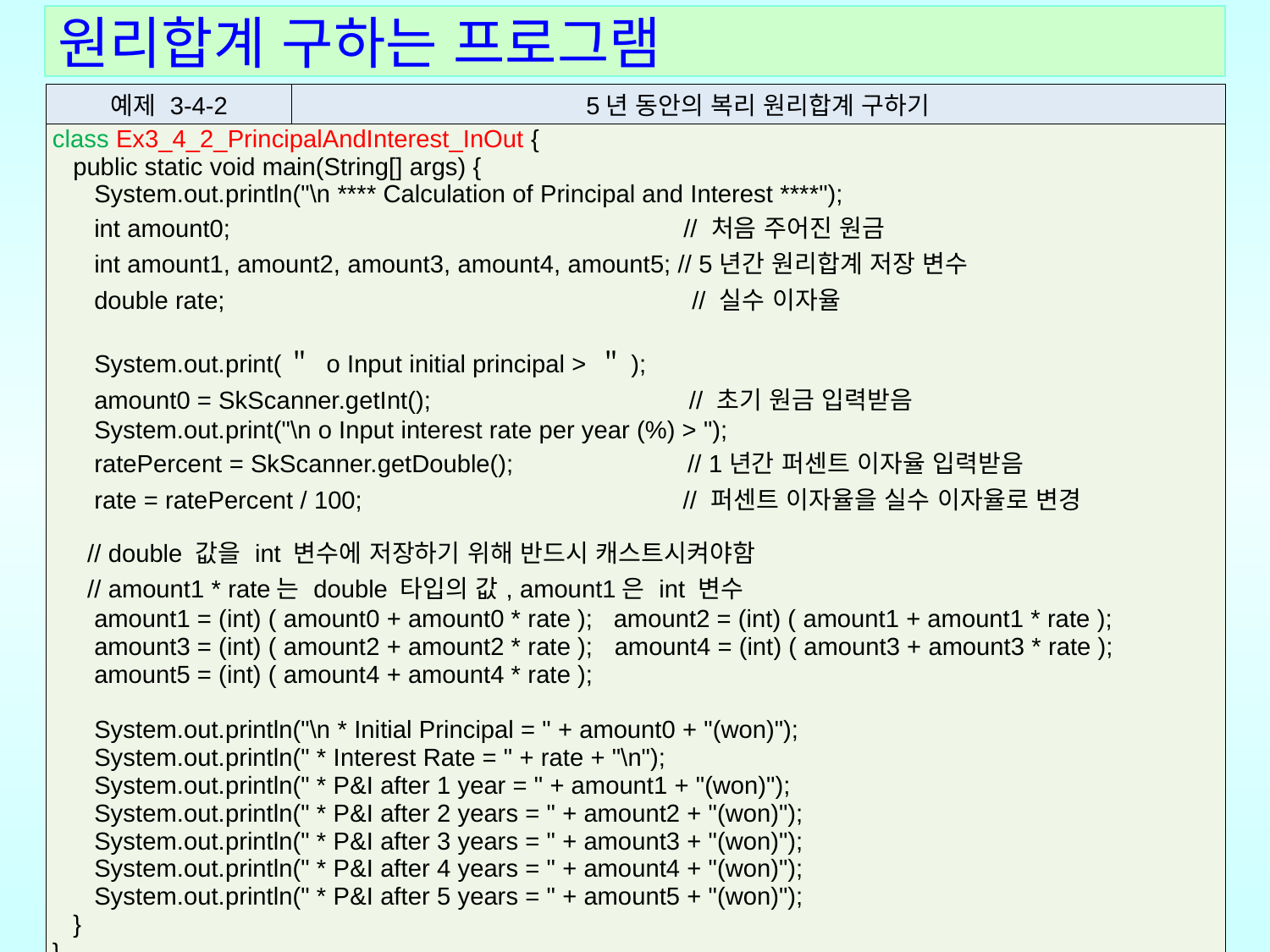

원리합계 구하는 프로그램
| 예제 3-4-2 | 5년 동안의 복리 원리합계 구하기 |
| --- | --- |
| class Ex3\_4\_2\_PrincipalAndInterest\_InOut { public static void main(String[] args) { System.out.println("\n \*\*\*\* Calculation of Principal and Interest \*\*\*\*"); int amount0; // 처음 주어진 원금 int amount1, amount2, amount3, amount4, amount5; // 5년간 원리합계 저장 변수 double rate; // 실수 이자율 System.out.print(＂ o Input initial principal > ＂); amount0 = SkScanner.getInt(); // 초기 원금 입력받음 System.out.print("\n o Input interest rate per year (%) > "); ratePercent = SkScanner.getDouble(); // 1년간 퍼센트 이자율 입력받음 rate = ratePercent / 100; // 퍼센트 이자율을 실수 이자율로 변경 // double 값을 int 변수에 저장하기 위해 반드시 캐스트시켜야함 // amount1 \* rate는 double 타입의 값, amount1은 int 변수 amount1 = (int) ( amount0 + amount0 \* rate ); amount2 = (int) ( amount1 + amount1 \* rate ); amount3 = (int) ( amount2 + amount2 \* rate ); amount4 = (int) ( amount3 + amount3 \* rate ); amount5 = (int) ( amount4 + amount4 \* rate ); System.out.println("\n \* Initial Principal = " + amount0 + "(won)"); System.out.println(" \* Interest Rate = " + rate + "\n"); System.out.println(" \* P&I after 1 year = " + amount1 + "(won)"); System.out.println(" \* P&I after 2 years = " + amount2 + "(won)"); System.out.println(" \* P&I after 3 years = " + amount3 + "(won)"); System.out.println(" \* P&I after 4 years = " + amount4 + "(won)"); System.out.println(" \* P&I after 5 years = " + amount5 + "(won)"); } } |  |